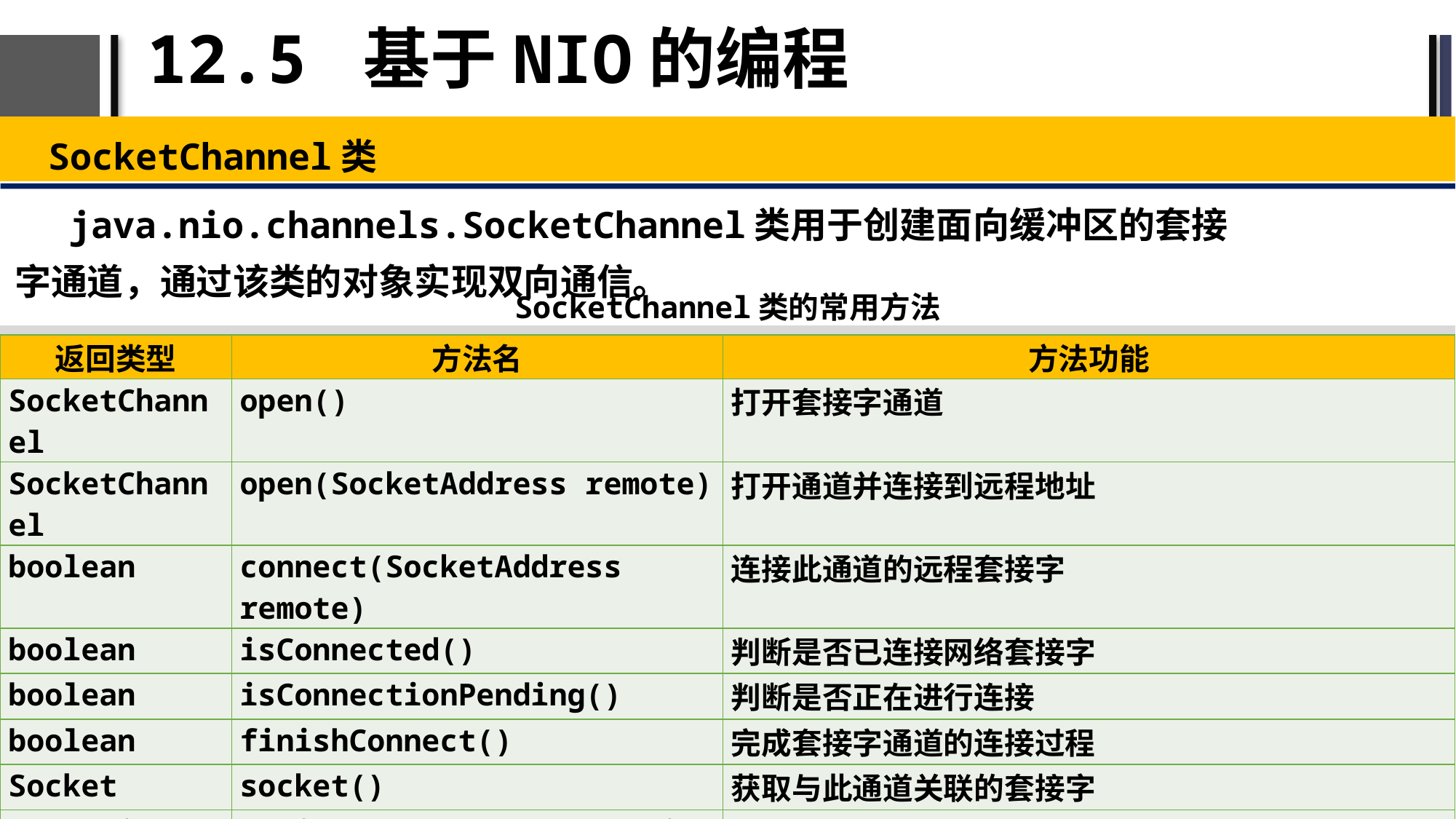

# 12.5 基于NIO的编程

SocketChannel类
java.nio.channels.SocketChannel类用于创建面向缓冲区的套接字通道，通过该类的对象实现双向通信。

SocketChannel类的常用方法

| 返回类型 | 方法名 | 方法功能 |
| --- | --- | --- |
| SocketChannel | open() | 打开套接字通道 |
| SocketChannel | open(SocketAddress remote) | 打开通道并连接到远程地址 |
| boolean | connect(SocketAddress remote) | 连接此通道的远程套接字 |
| boolean | isConnected() | 判断是否已连接网络套接字 |
| boolean | isConnectionPending() | 判断是否正在进行连接 |
| boolean | finishConnect() | 完成套接字通道的连接过程 |
| Socket | socket() | 获取与此通道关联的套接字 |
| SelectionKey | register(Selector sel,int ops) | 向给定的选择器注册此通道，返回一个选择键 |
| int | read(ByteBuffer dst) | 从通道读数据到给定缓冲区中，返回读取的字节数 |
| int | write(ByteBuffer src) | 将给定缓冲区中数据写入通道，返回写入的字节数 |